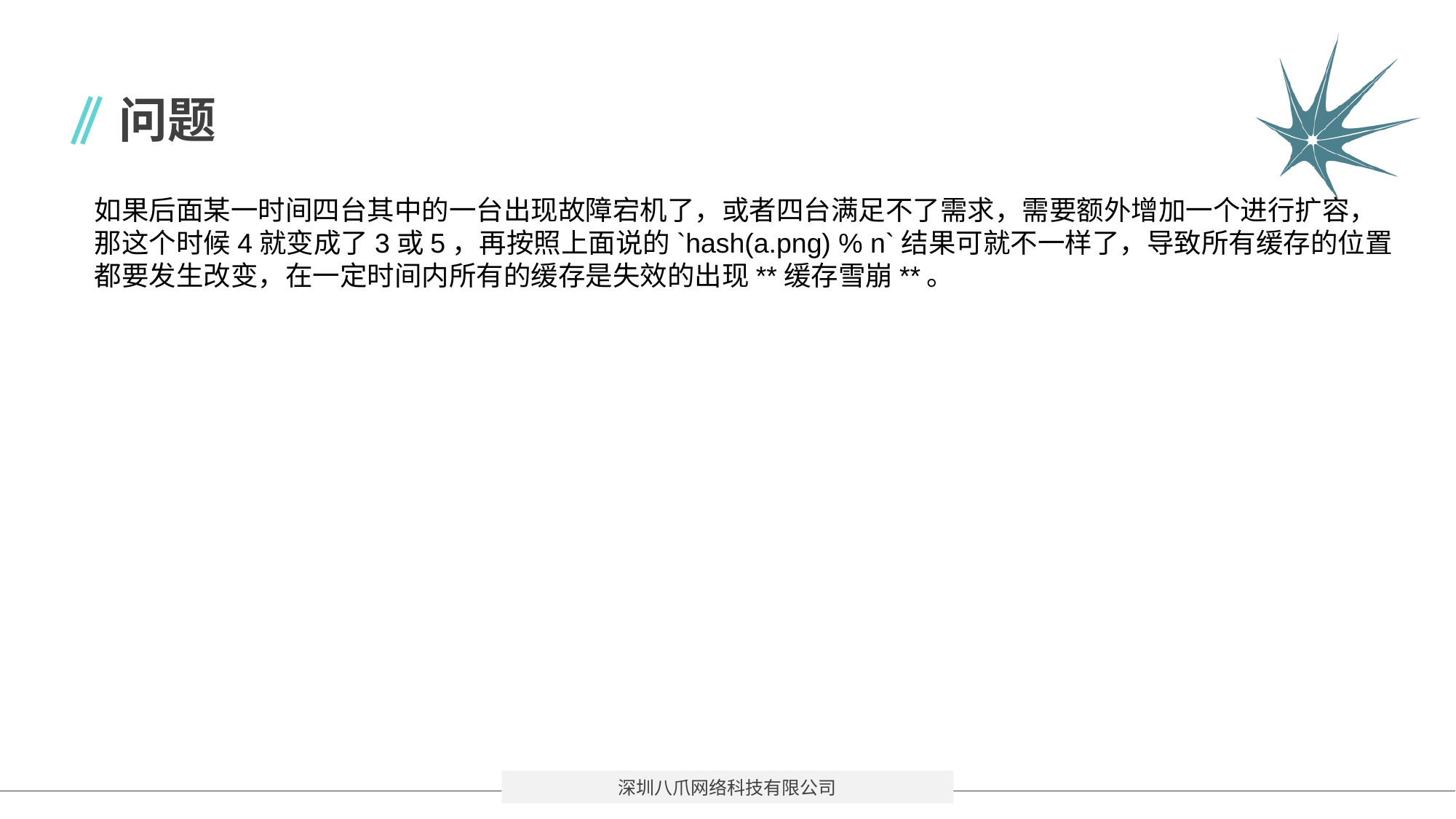

# 问题
如果后面某一时间四台其中的一台出现故障宕机了，或者四台满足不了需求，需要额外增加一个进行扩容，那这个时候4就变成了3或5，再按照上面说的`hash(a.png) % n`结果可就不一样了，导致所有缓存的位置都要发生改变，在一定时间内所有的缓存是失效的出现**缓存雪崩**。

23